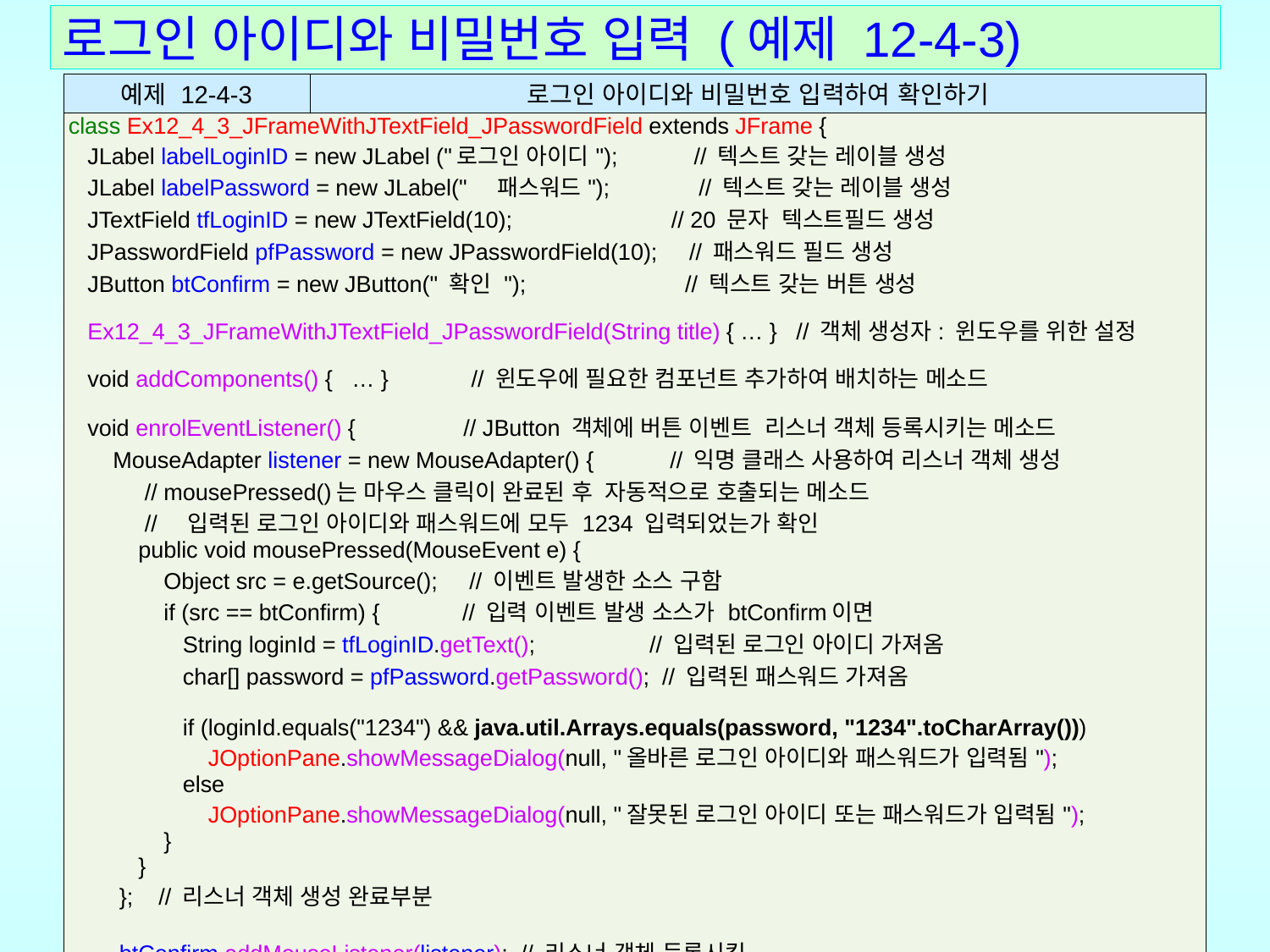

# 로그인 아이디와 비밀번호 입력 (예제 12-4-3)
| 예제 12-4-3 | 로그인 아이디와 비밀번호 입력하여 확인하기 |
| --- | --- |
| class Ex12\_4\_3\_JFrameWithJTextField\_JPasswordField extends JFrame { JLabel labelLoginID = new JLabel ("로그인 아이디"); // 텍스트 갖는 레이블 생성 JLabel labelPassword = new JLabel(" 패스워드"); // 텍스트 갖는 레이블 생성 JTextField tfLoginID = new JTextField(10); // 20 문자 텍스트필드 생성 JPasswordField pfPassword = new JPasswordField(10); // 패스워드 필드 생성 JButton btConfirm = new JButton(" 확인 "); // 텍스트 갖는 버튼 생성 Ex12\_4\_3\_JFrameWithJTextField\_JPasswordField(String title) { … } // 객체 생성자: 윈도우를 위한 설정 void addComponents() { … } // 윈도우에 필요한 컴포넌트 추가하여 배치하는 메소드 void enrolEventListener() { // JButton 객체에 버튼 이벤트 리스너 객체 등록시키는 메소드 MouseAdapter listener = new MouseAdapter() { // 익명 클래스 사용하여 리스너 객체 생성 // mousePressed()는 마우스 클릭이 완료된 후 자동적으로 호출되는 메소드 // 입력된 로그인 아이디와 패스워드에 모두 1234 입력되었는가 확인 public void mousePressed(MouseEvent e) { Object src = e.getSource(); // 이벤트 발생한 소스 구함 if (src == btConfirm) { // 입력 이벤트 발생 소스가 btConfirm이면 String loginId = tfLoginID.getText(); // 입력된 로그인 아이디 가져옴 char[] password = pfPassword.getPassword(); // 입력된 패스워드 가져옴 if (loginId.equals("1234") && java.util.Arrays.equals(password, "1234".toCharArray())) JOptionPane.showMessageDialog(null, "올바른 로그인 아이디와 패스워드가 입력됨"); else JOptionPane.showMessageDialog(null, "잘못된 로그인 아이디 또는 패스워드가 입력됨"); } } }; // 리스너 객체 생성 완료부분 btConfirm.addMouseListener(listener); // 리스너 객체 등록시킴 } |  |